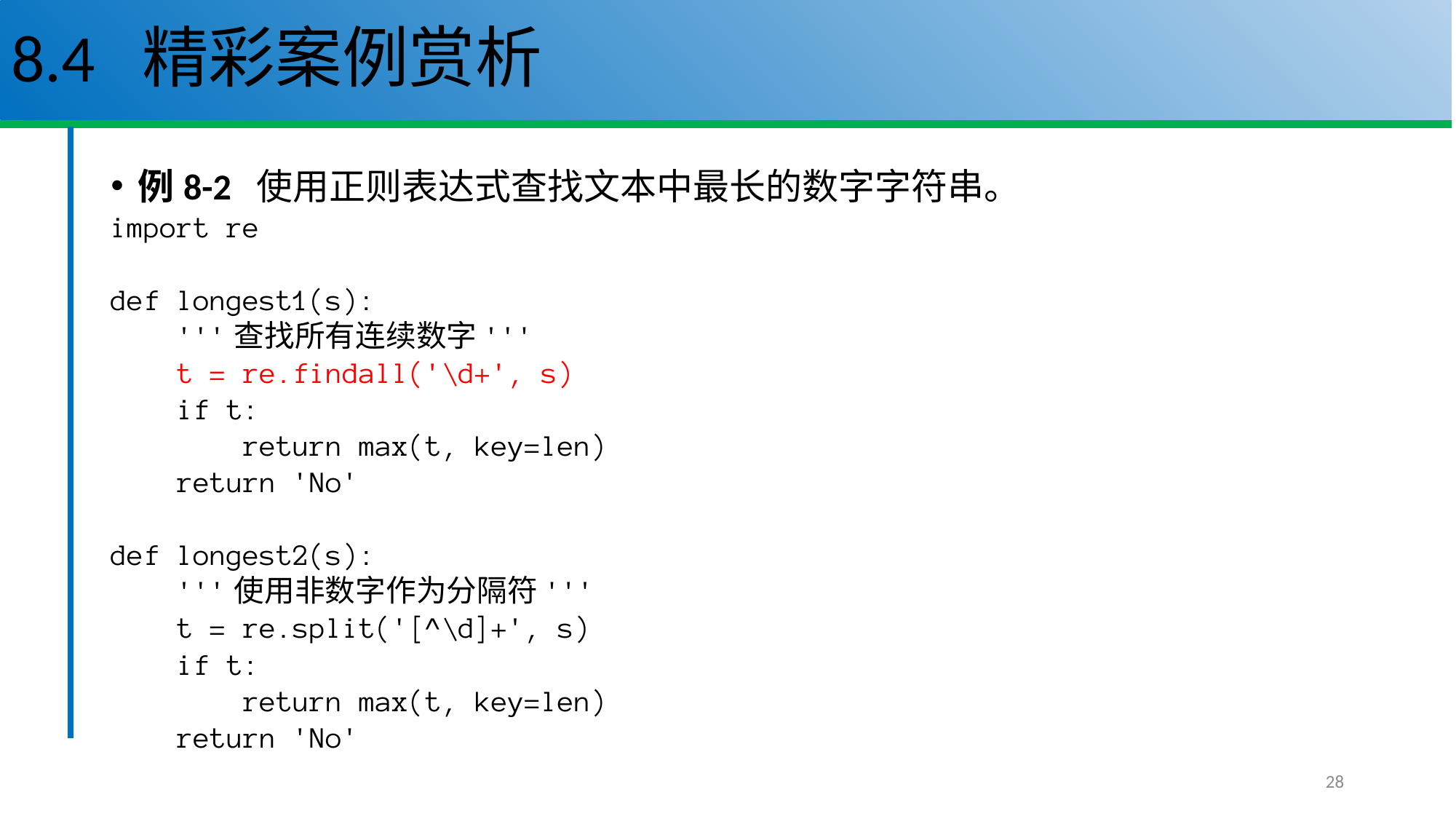

# 8.4  精彩案例赏析
例8-2  使用正则表达式查找文本中最长的数字字符串。
import re

def longest1(s):
    '''查找所有连续数字'''
    t = re.findall('\d+', s)
    if t:
        return max(t, key=len)
    return 'No'

def longest2(s):
    '''使用非数字作为分隔符'''
    t = re.split('[^\d]+', s)
    if t:
        return max(t, key=len)
    return 'No'
28